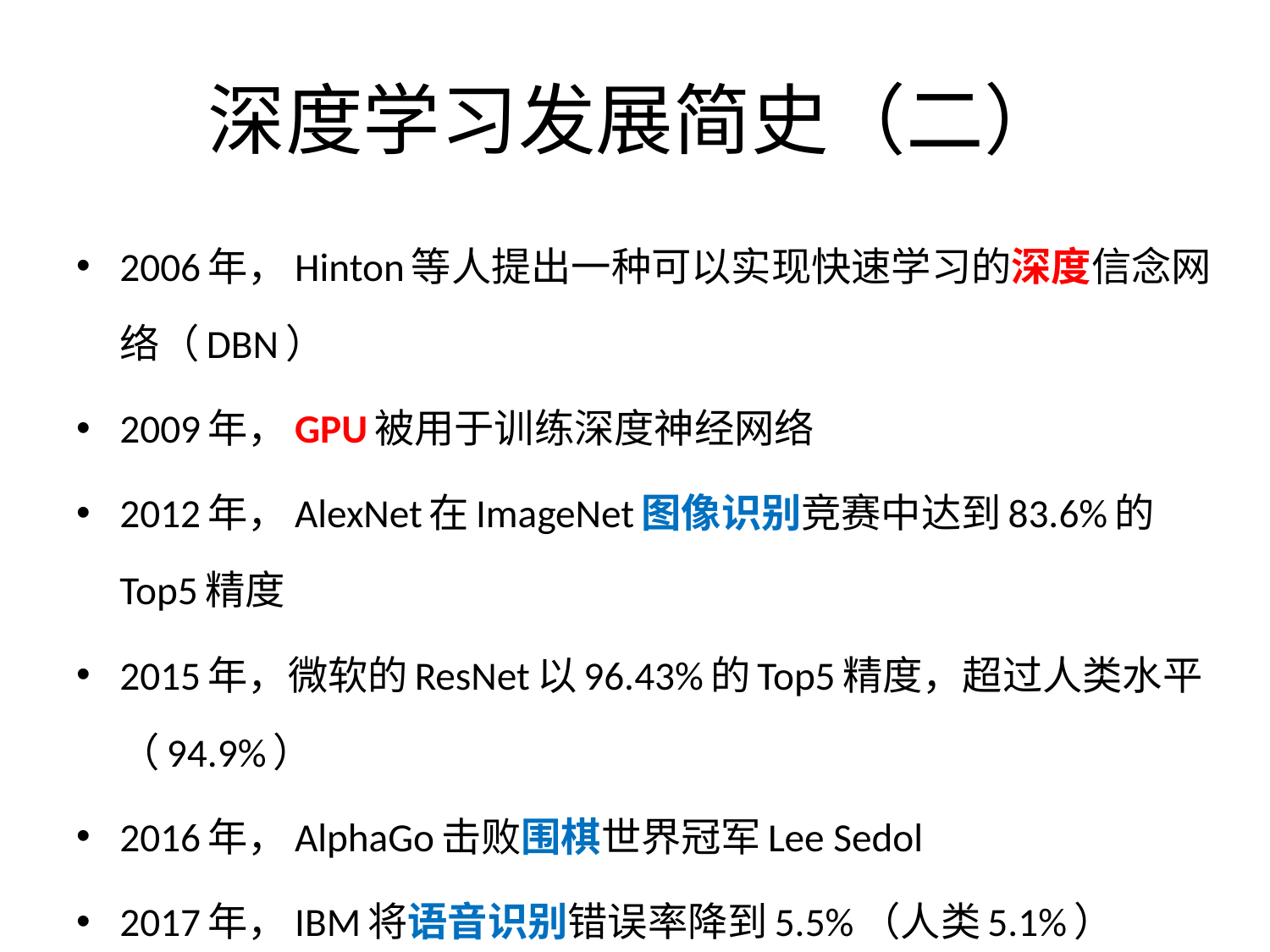

# 深度学习发展简史（二）
2006年，Hinton等人提出一种可以实现快速学习的深度信念网络（DBN）
2009年，GPU被用于训练深度神经网络
2012年，AlexNet在ImageNet图像识别竞赛中达到83.6%的Top5精度
2015年，微软的ResNet以96.43%的Top5精度，超过人类水平（94.9%）
2016年，AlphaGo击败围棋世界冠军Lee Sedol
2017年，IBM将语音识别错误率降到5.5%（人类5.1%）